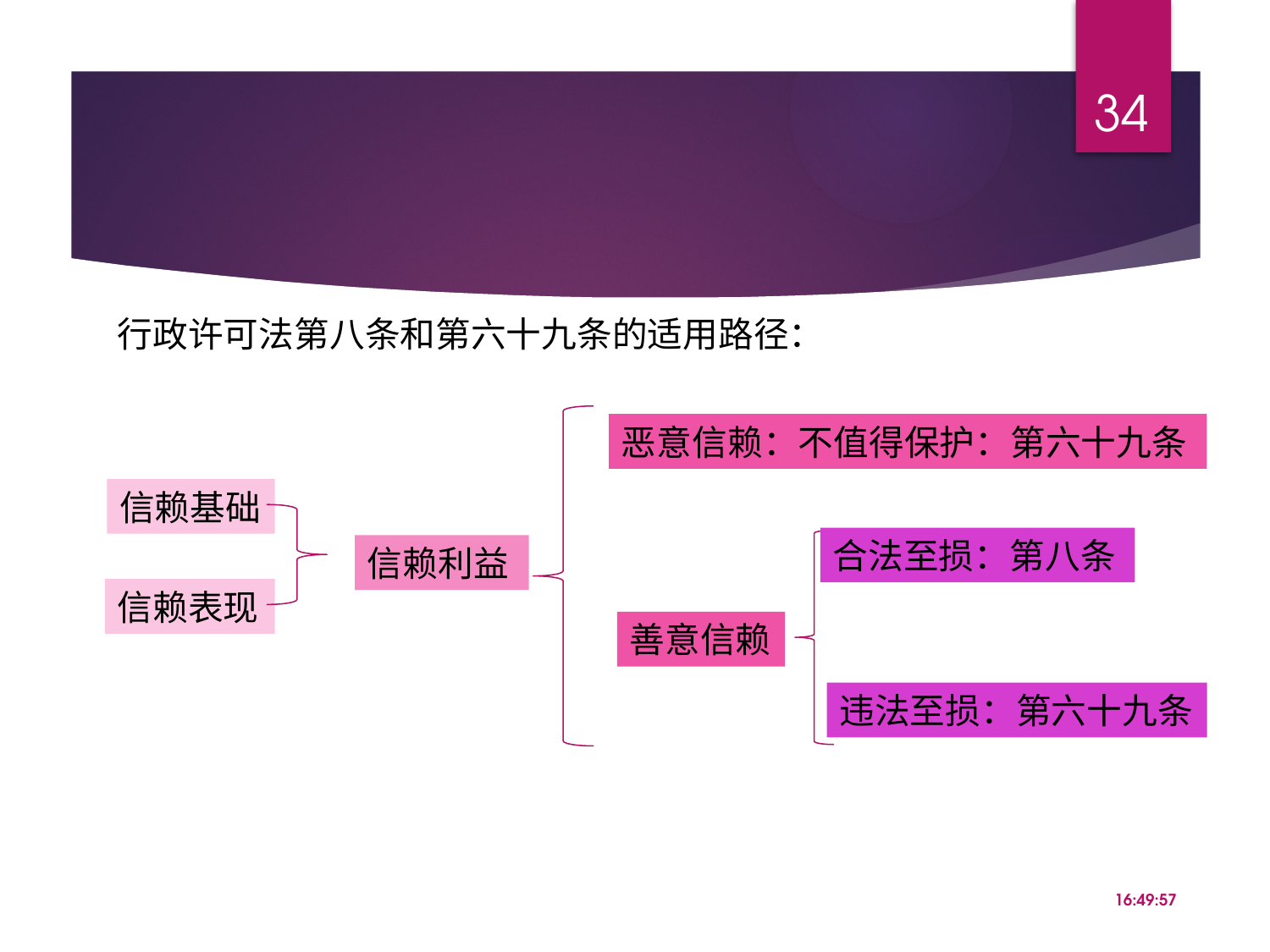

34
行政许可法第八条和第六十九条的适用路径：

恶意信赖：不值得保护：第六十九条
信赖基础

合法至损：第八条

信赖利益
信赖表现
善意信赖
违法至损：第六十九条
16:49:57